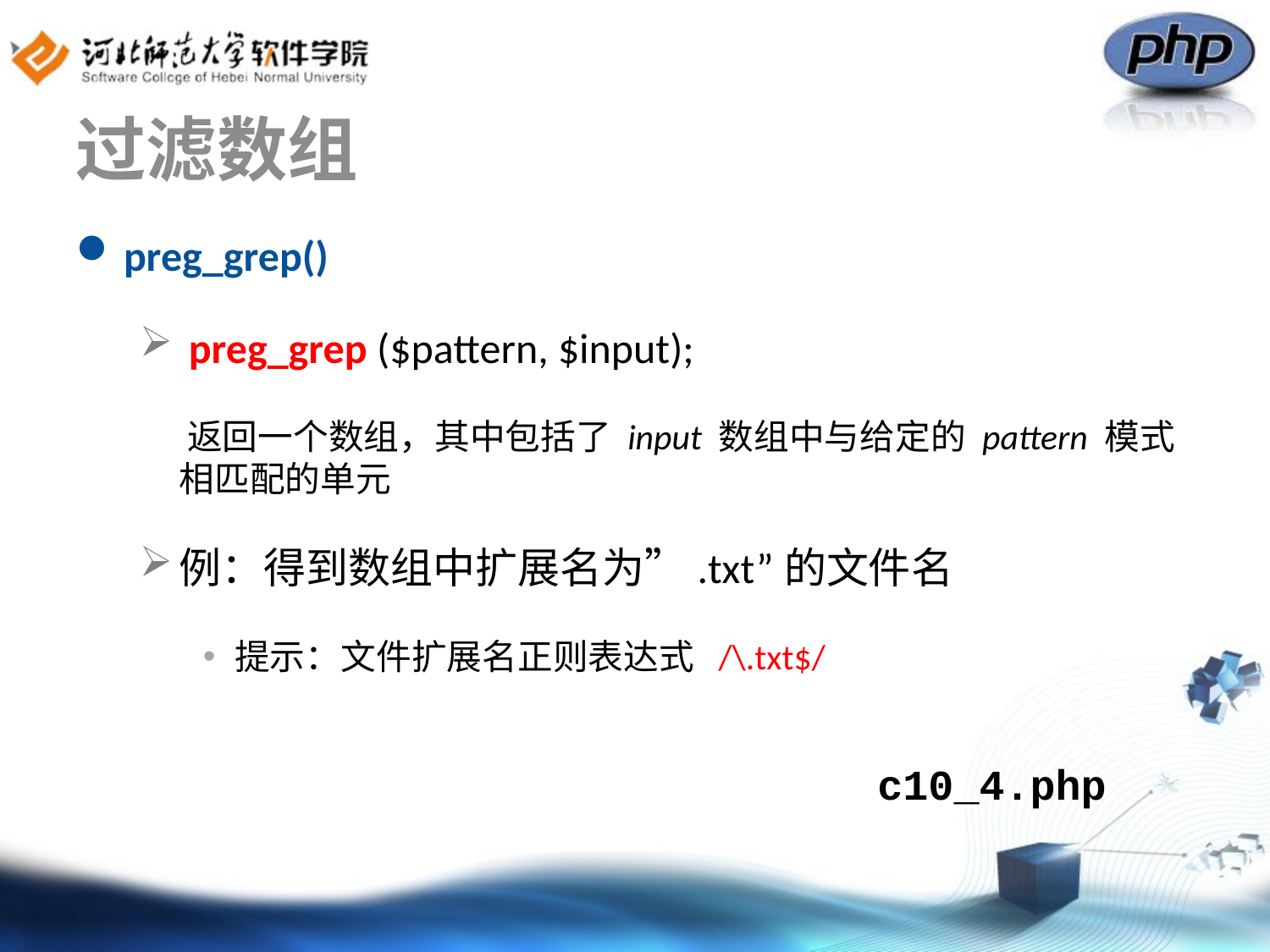

# 过滤数组
preg_grep()
 preg_grep ($pattern, $input);
     返回一个数组，其中包括了 input 数组中与给定的 pattern 模式相匹配的单元
例：得到数组中扩展名为”.txt”的文件名
提示：文件扩展名正则表达式  /\.txt$/

c10_4.php